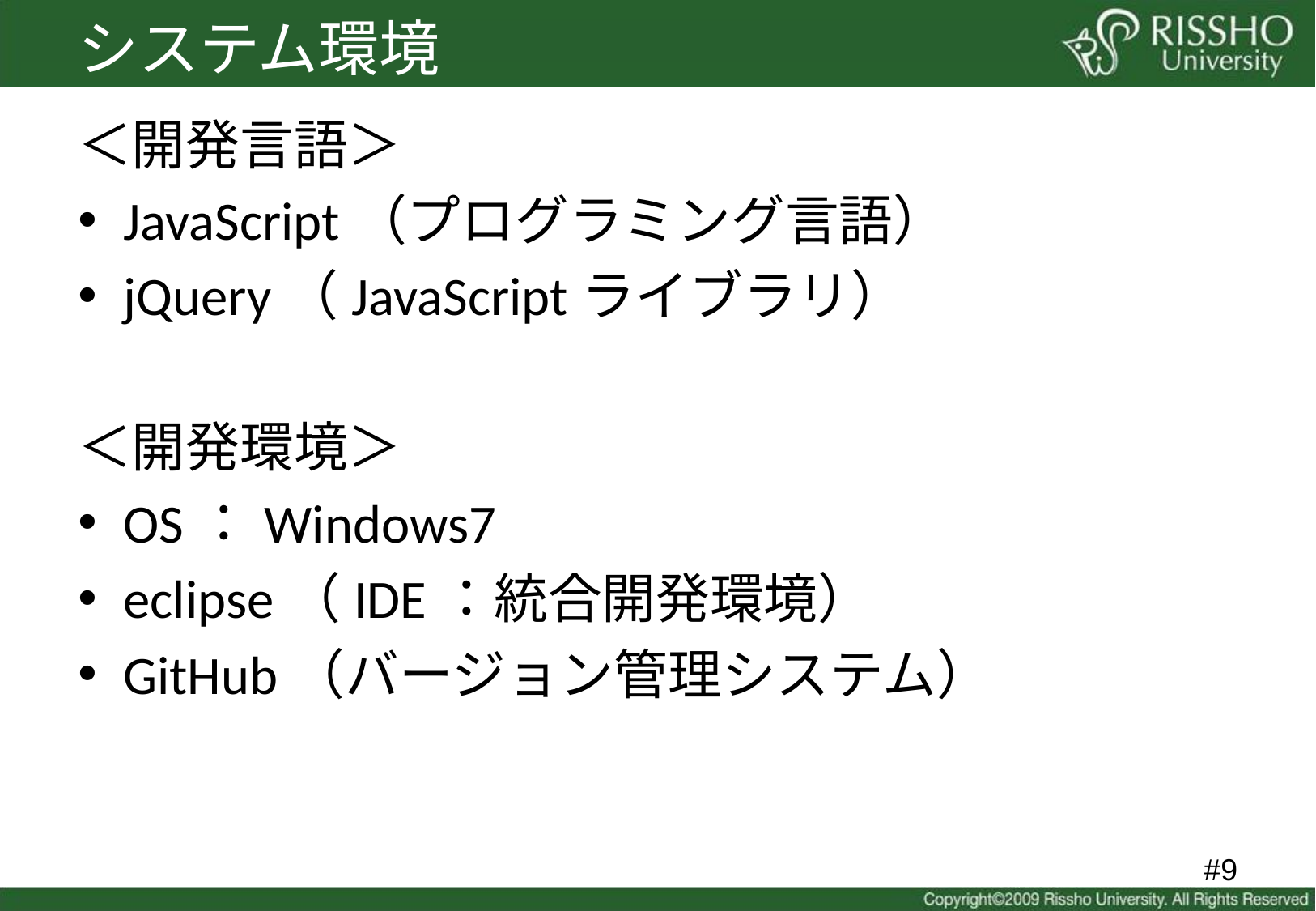

# システム環境
＜開発言語＞
JavaScript（プログラミング言語）
jQuery（JavaScriptライブラリ）

＜開発環境＞
OS：Windows7
eclipse（IDE：統合開発環境）
GitHub（バージョン管理システム）